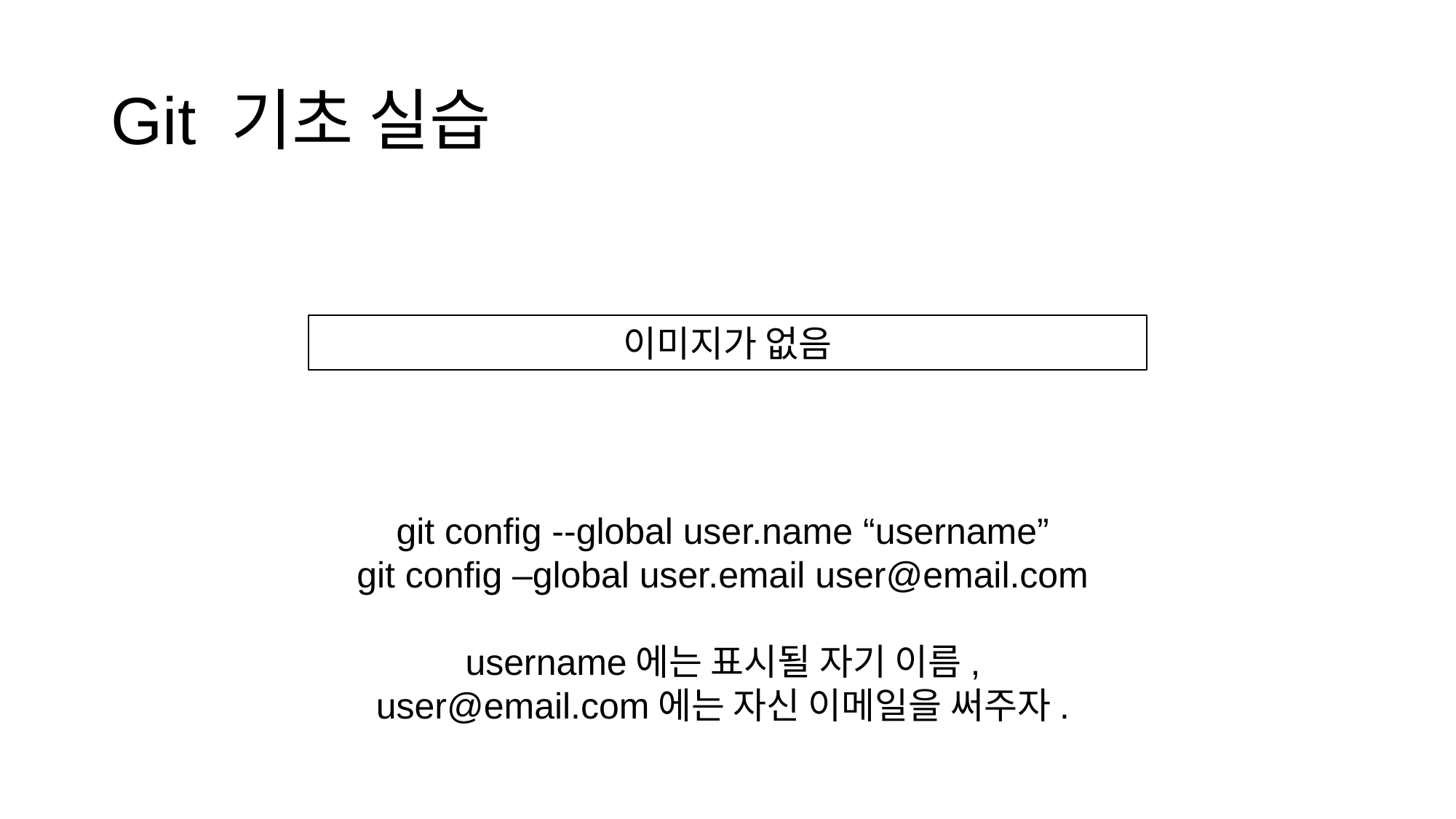

# Git 기초 실습
이미지가 없음
git config --global user.name “username”
git config –global user.email user@email.com

username에는 표시될 자기 이름,
user@email.com에는 자신 이메일을 써주자.